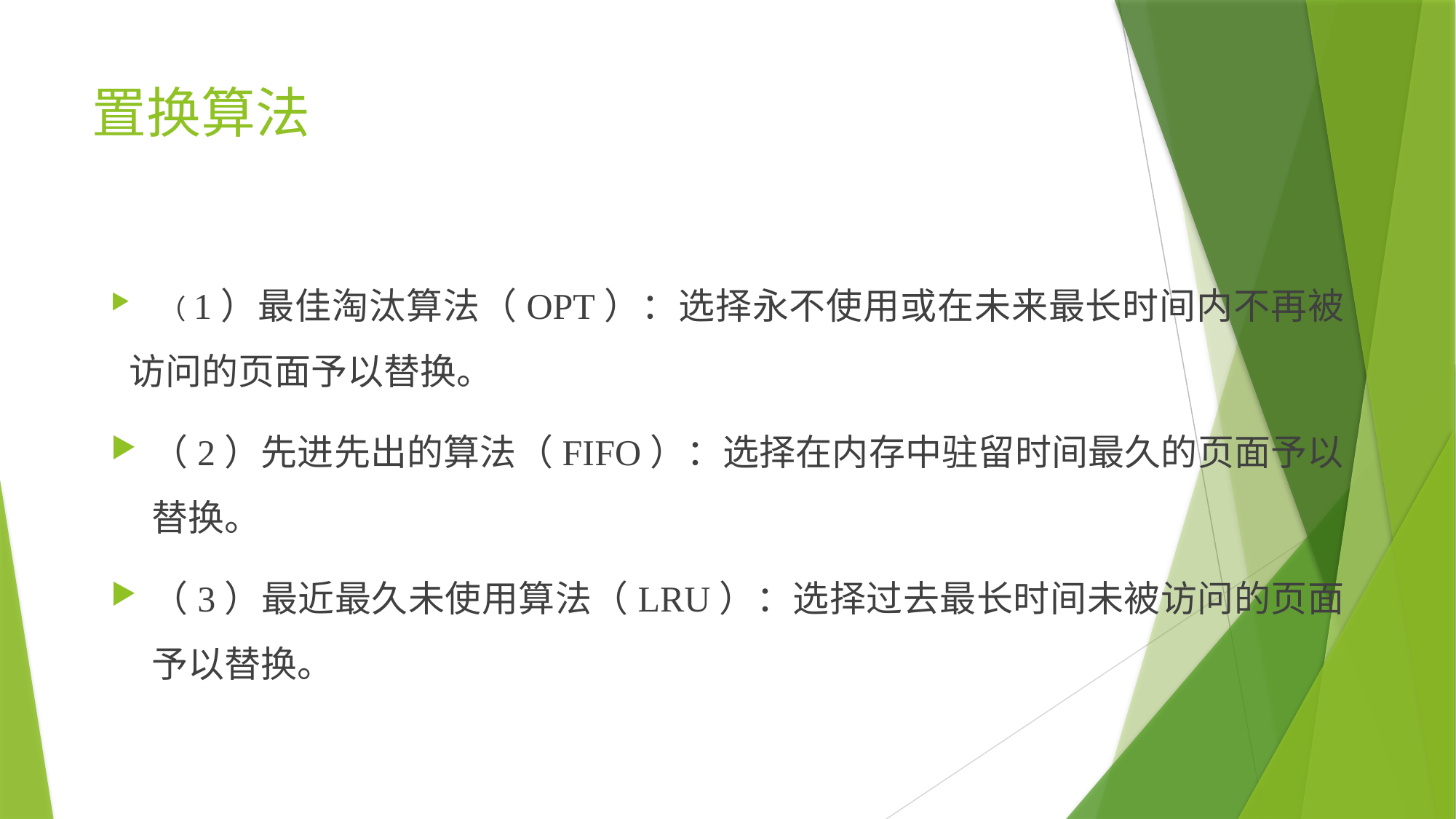

# 置换算法
   （1）最佳淘汰算法（OPT）：选择永不使用或在未来最长时间内不再被访问的页面予以替换。
（2）先进先出的算法（FIFO）：选择在内存中驻留时间最久的页面予以替换。
（3）最近最久未使用算法（LRU）：选择过去最长时间未被访问的页面予以替换。